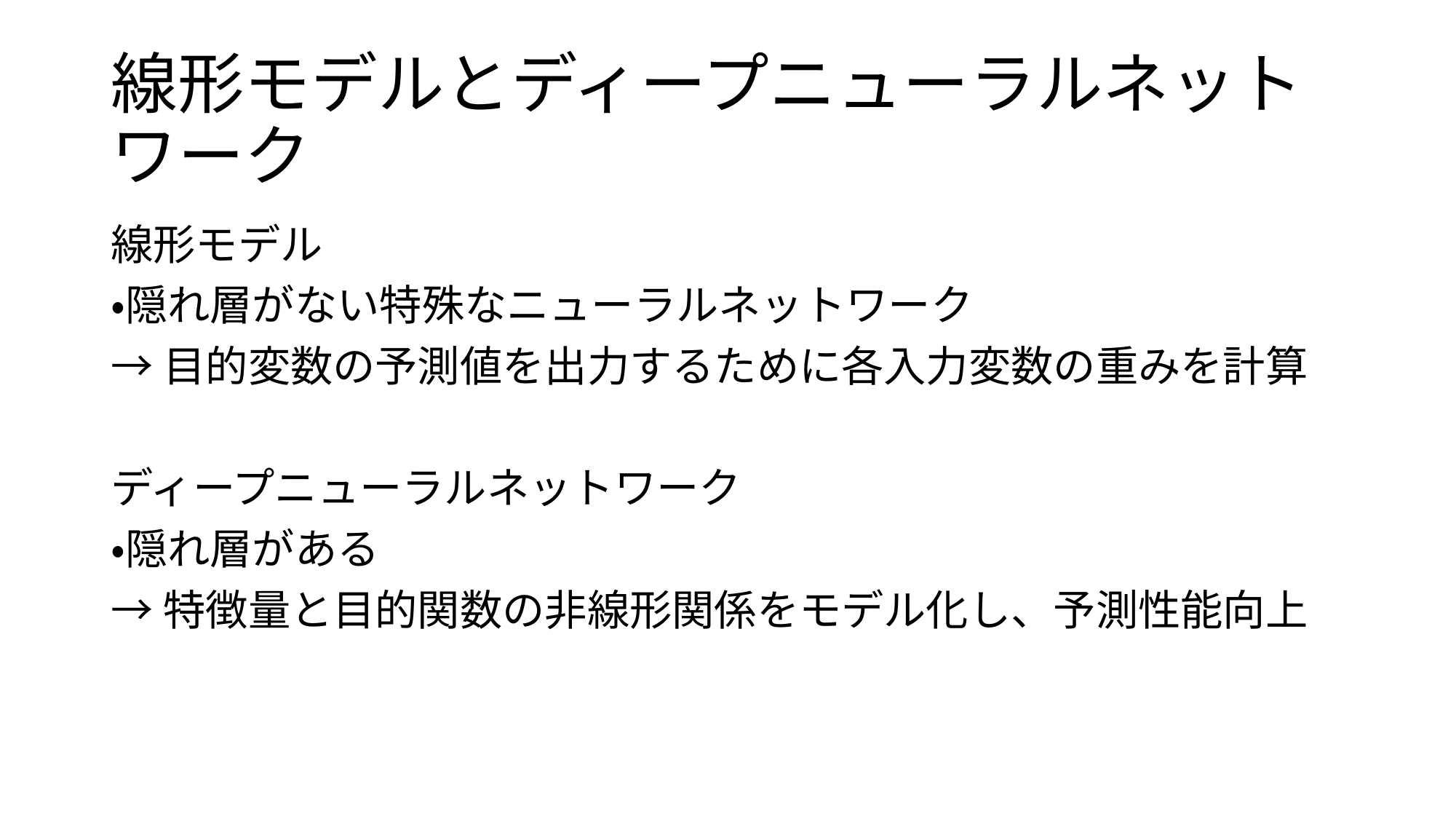

# 線形モデルとディープニューラルネットワーク
線形モデル
・隠れ層がない特殊なニューラルネットワーク
→目的変数の予測値を出力するために各入力変数の重みを計算

ディープニューラルネットワーク
・隠れ層がある
→特徴量と目的関数の非線形関係をモデル化し、予測性能向上